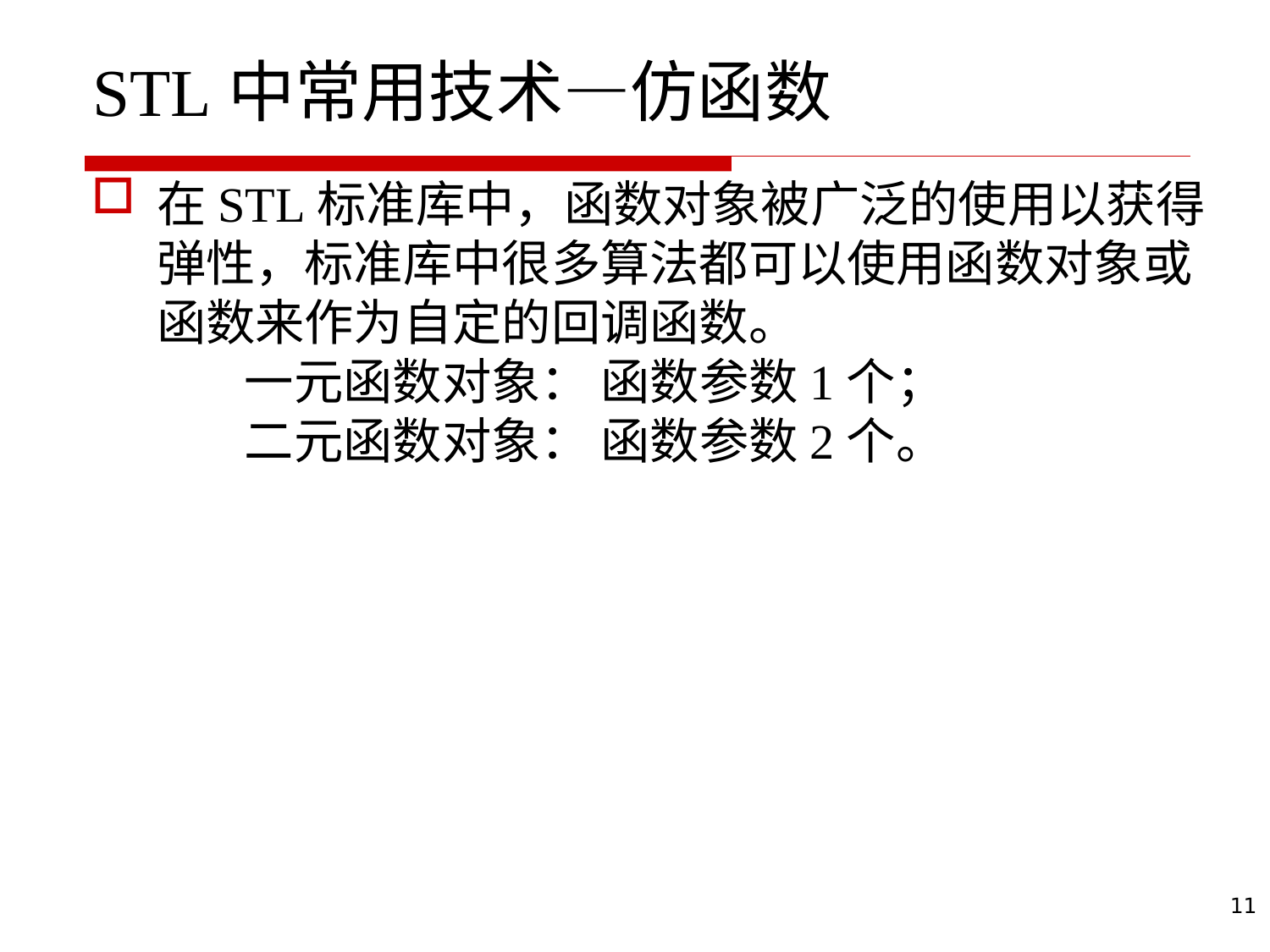

# STL中常用技术—仿函数
在STL标准库中，函数对象被广泛的使用以获得弹性，标准库中很多算法都可以使用函数对象或函数来作为自定的回调函数。
        一元函数对象： 函数参数1个；
        二元函数对象： 函数参数2个。
11